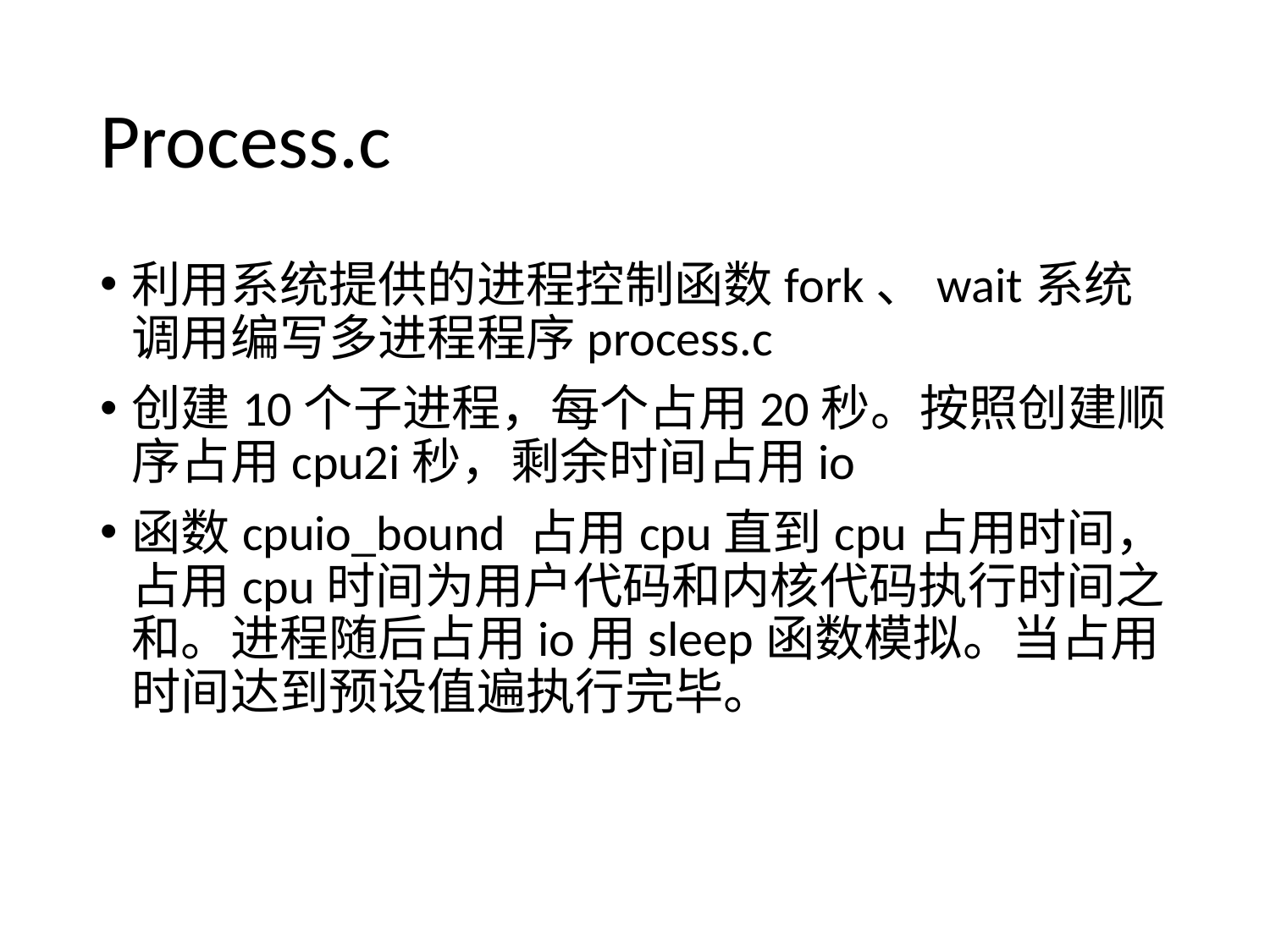

# Process.c
利用系统提供的进程控制函数fork、wait系统调用编写多进程程序process.c
创建10个子进程，每个占用20秒。按照创建顺序占用cpu2i秒，剩余时间占用io
函数cpuio_bound 占用cpu直到cpu占用时间，占用cpu时间为用户代码和内核代码执行时间之和。进程随后占用io用sleep函数模拟。当占用时间达到预设值遍执行完毕。